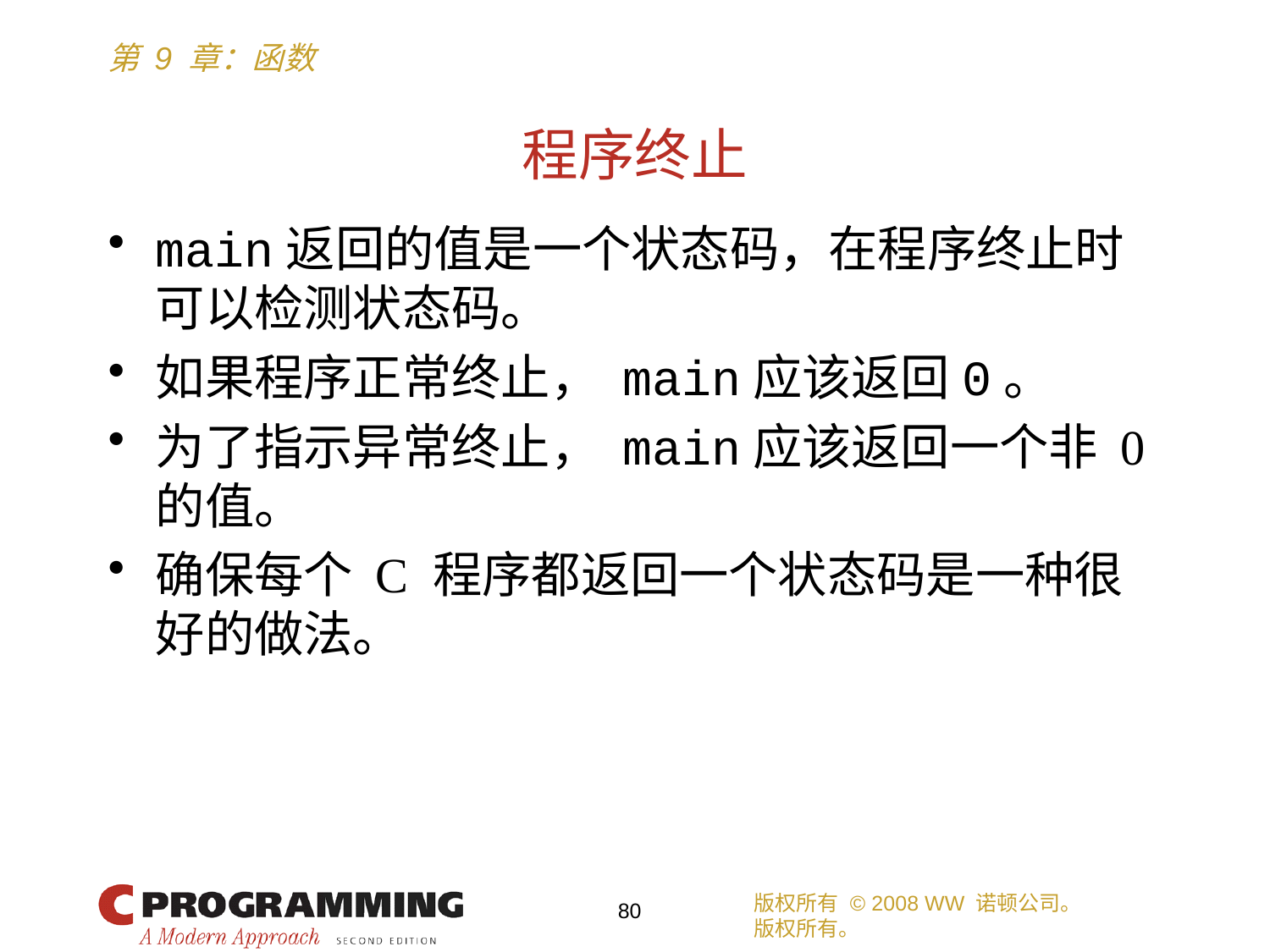

# 程序终止
main返回的值是一个状态码，在程序终止时可以检测状态码。
如果程序正常终止， main应该返回0。
为了指示异常终止， main应该返回一个非 0 的值。
确保每个 C 程序都返回一个状态码是一种很好的做法。
版权所有 © 2008 WW 诺顿公司。
版权所有。
80